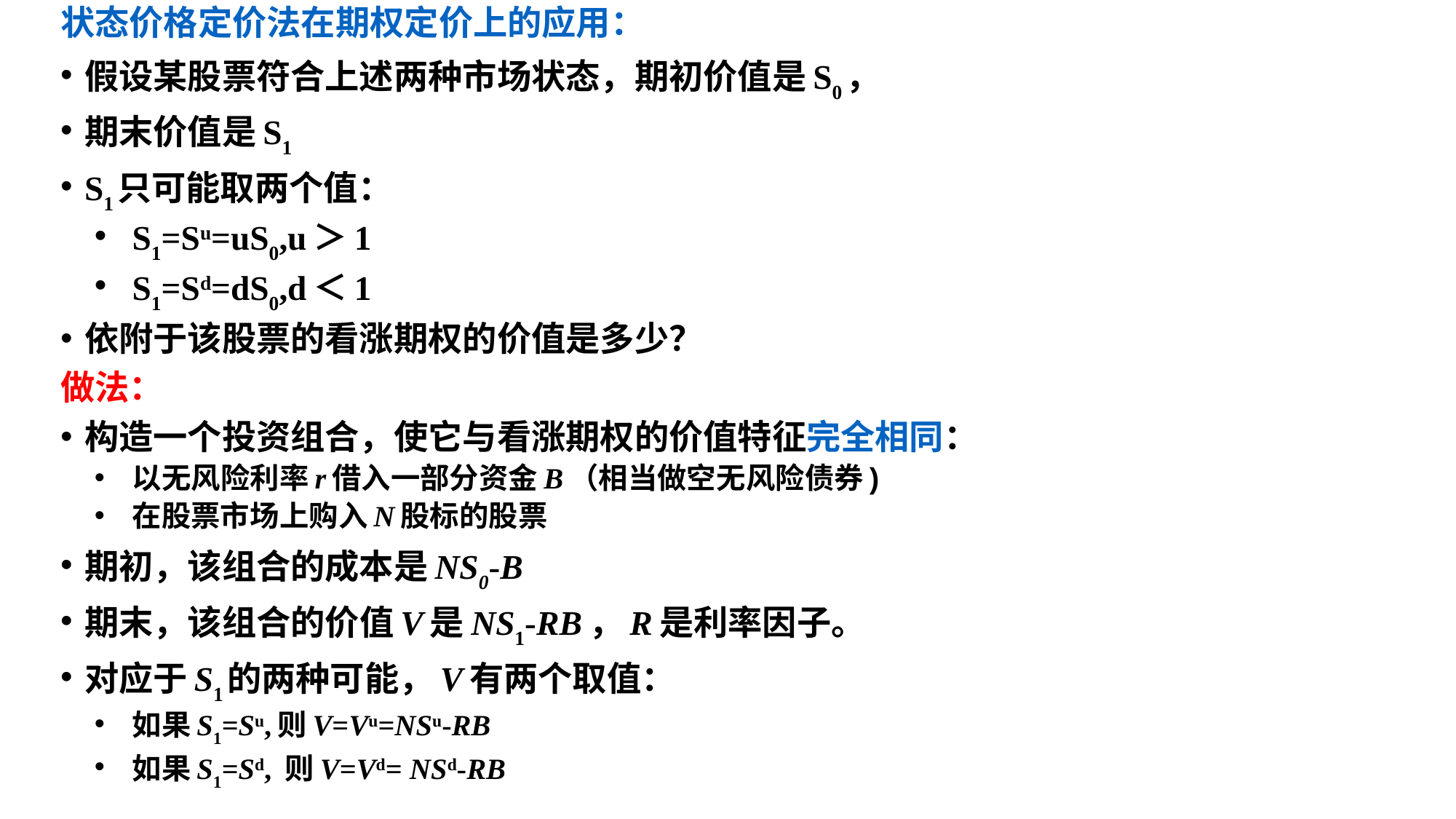

状态价格定价法在期权定价上的应用：
假设某股票符合上述两种市场状态，期初价值是S0，
期末价值是S1
S1只可能取两个值：
S1=Su=uS0,u＞1
S1=Sd=dS0,d＜1
依附于该股票的看涨期权的价值是多少？
做法：
构造一个投资组合，使它与看涨期权的价值特征完全相同：
以无风险利率r借入一部分资金B（相当做空无风险债券)
在股票市场上购入N股标的股票
期初，该组合的成本是NS0-B
期末，该组合的价值V是NS1-RB，R是利率因子。
对应于S1的两种可能，V有两个取值：
如果S1=Su,则V=Vu=NSu-RB
如果S1=Sd, 则V=Vd= NSd-RB